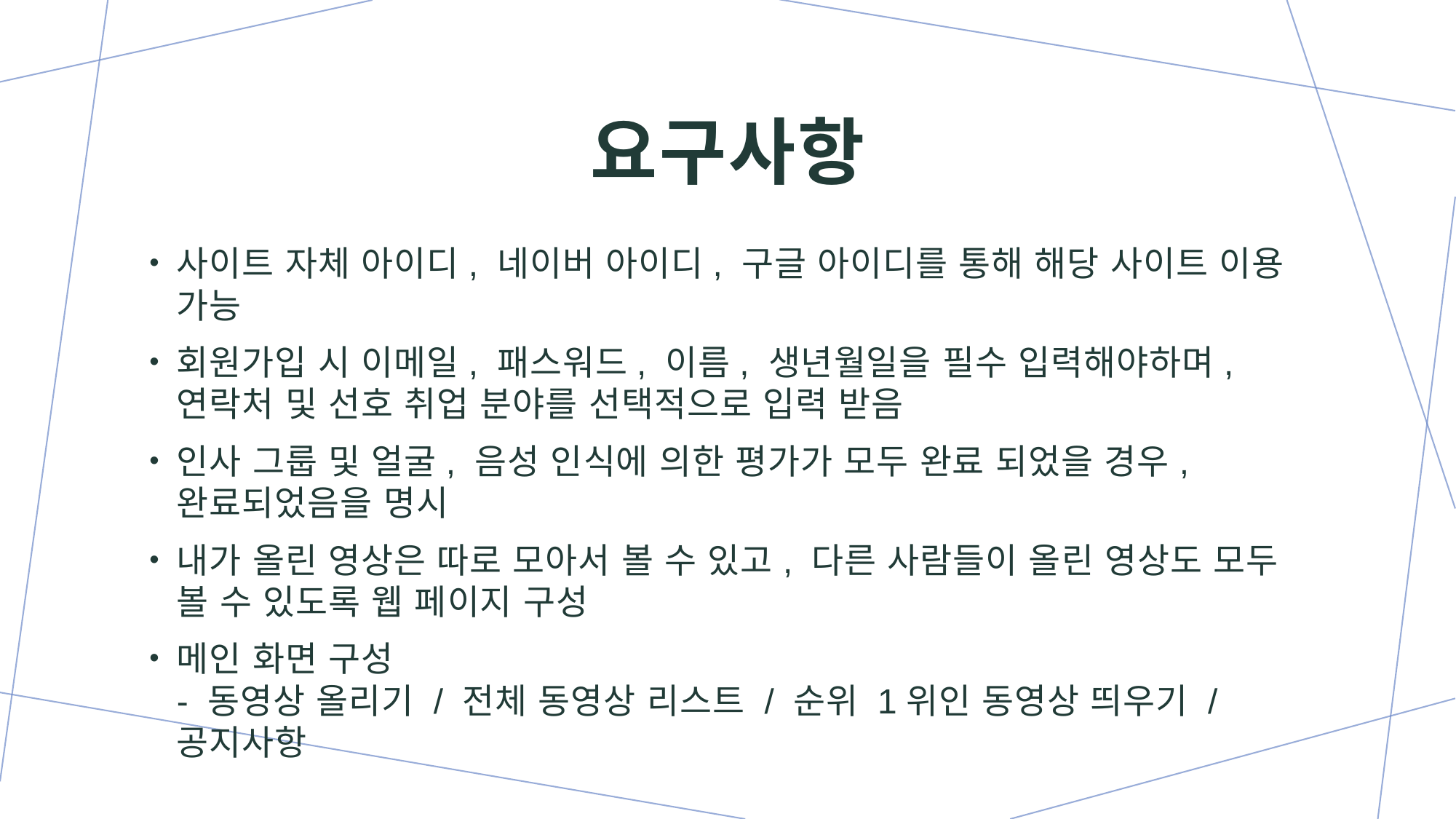

# 요구사항
사이트 자체 아이디, 네이버 아이디, 구글 아이디를 통해 해당 사이트 이용 가능
회원가입 시 이메일, 패스워드, 이름, 생년월일을 필수 입력해야하며, 연락처 및 선호 취업 분야를 선택적으로 입력 받음
인사 그룹 및 얼굴, 음성 인식에 의한 평가가 모두 완료 되었을 경우, 완료되었음을 명시
내가 올린 영상은 따로 모아서 볼 수 있고, 다른 사람들이 올린 영상도 모두 볼 수 있도록 웹 페이지 구성
메인 화면 구성
- 동영상 올리기 / 전체 동영상 리스트 / 순위 1위인 동영상 띄우기 / 공지사항